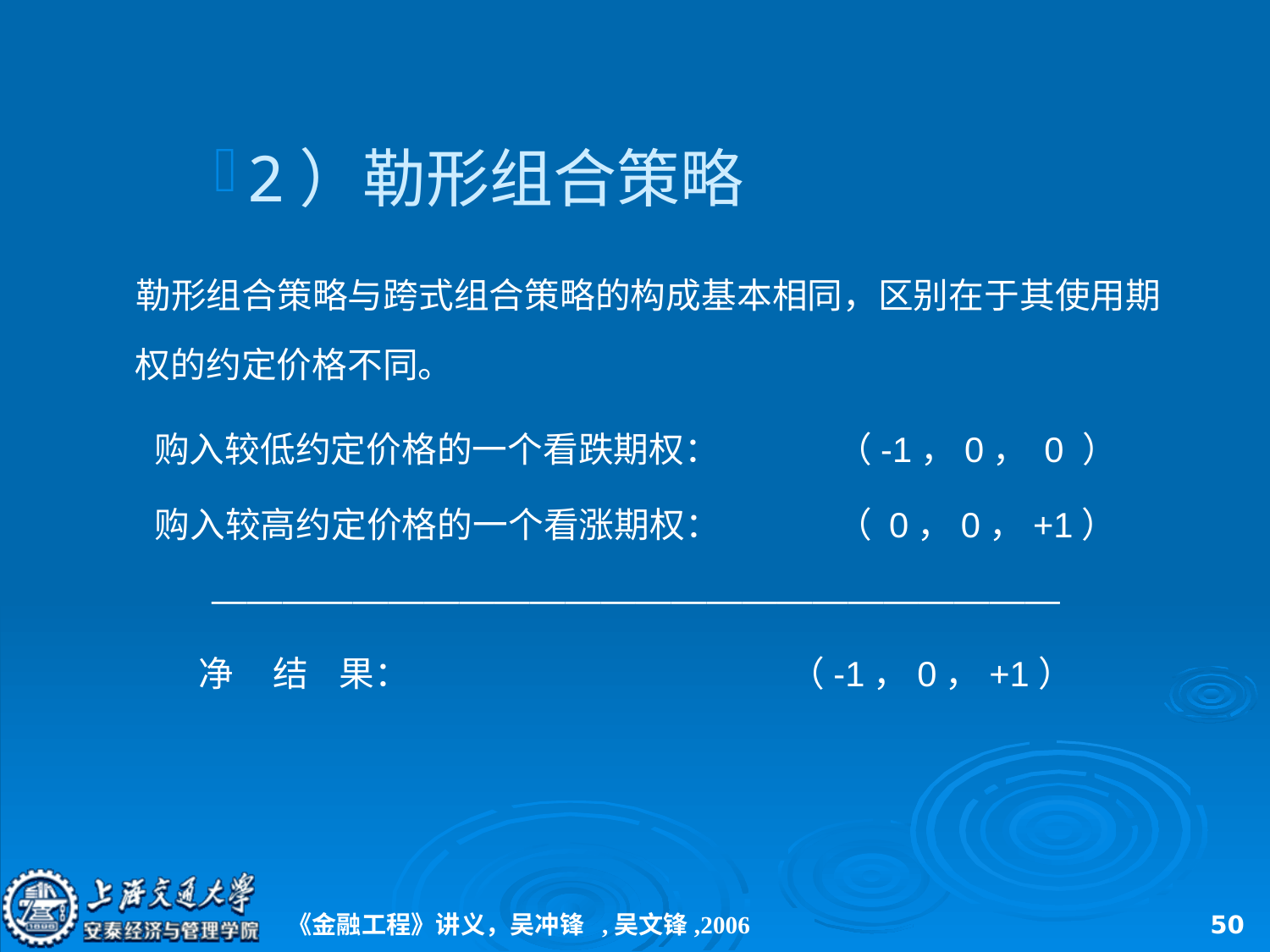

2）勒形组合策略
    勒形组合策略与跨式组合策略的构成基本相同，区别在于其使用期权的约定价格不同。
购入较低约定价格的一个看跌期权：	（-1，0， 0 ）
购入较高约定价格的一个看涨期权：	（ 0，0，+1）
————————————————————————
净     结    果：	                                     （-1，0，+1）